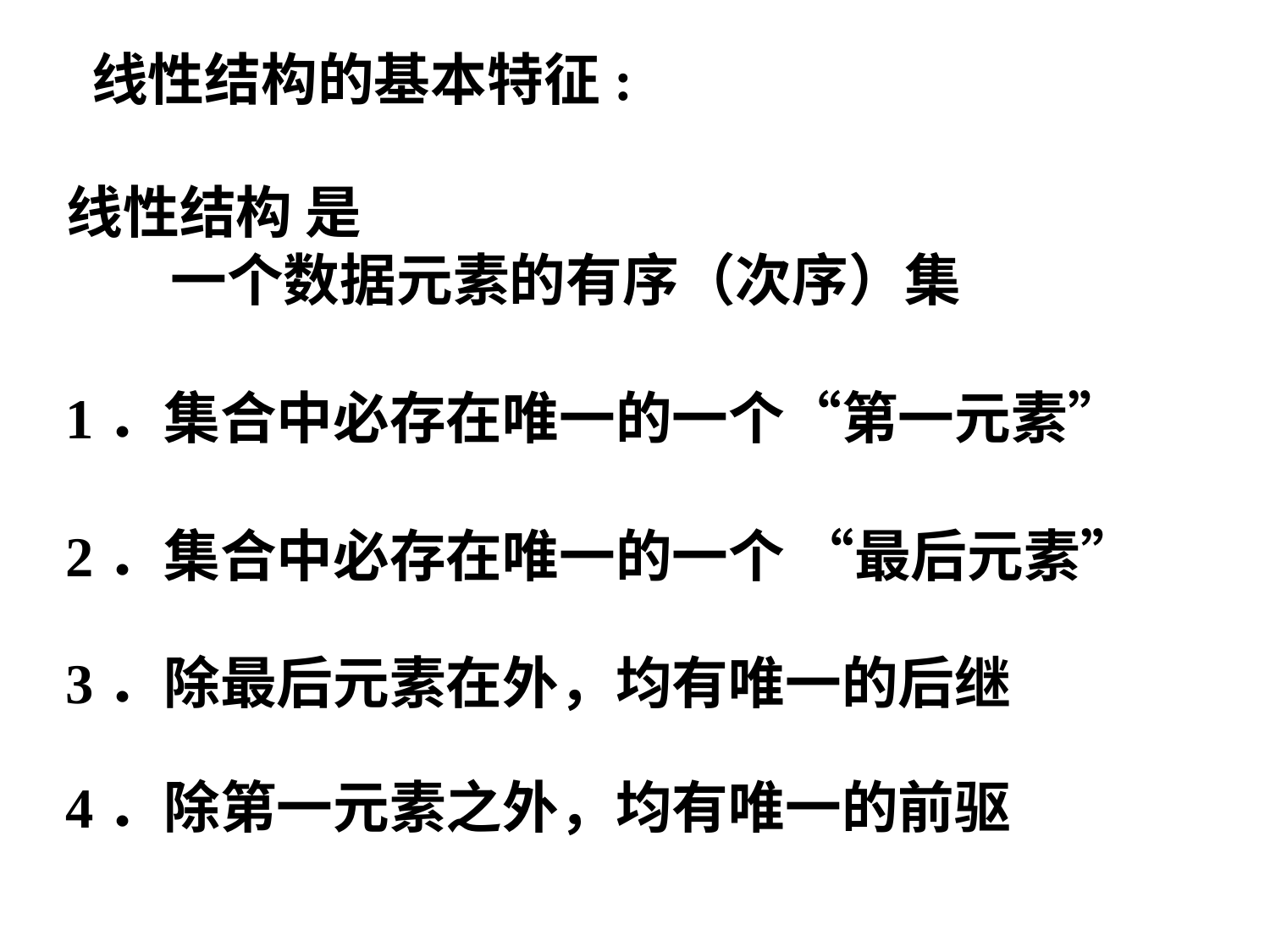

线性结构的基本特征:
线性结构 是
       一个数据元素的有序（次序）集
1．集合中必存在唯一的一个“第一元素”
2．集合中必存在唯一的一个 “最后元素”
3．除最后元素在外，均有唯一的后继
4．除第一元素之外，均有唯一的前驱